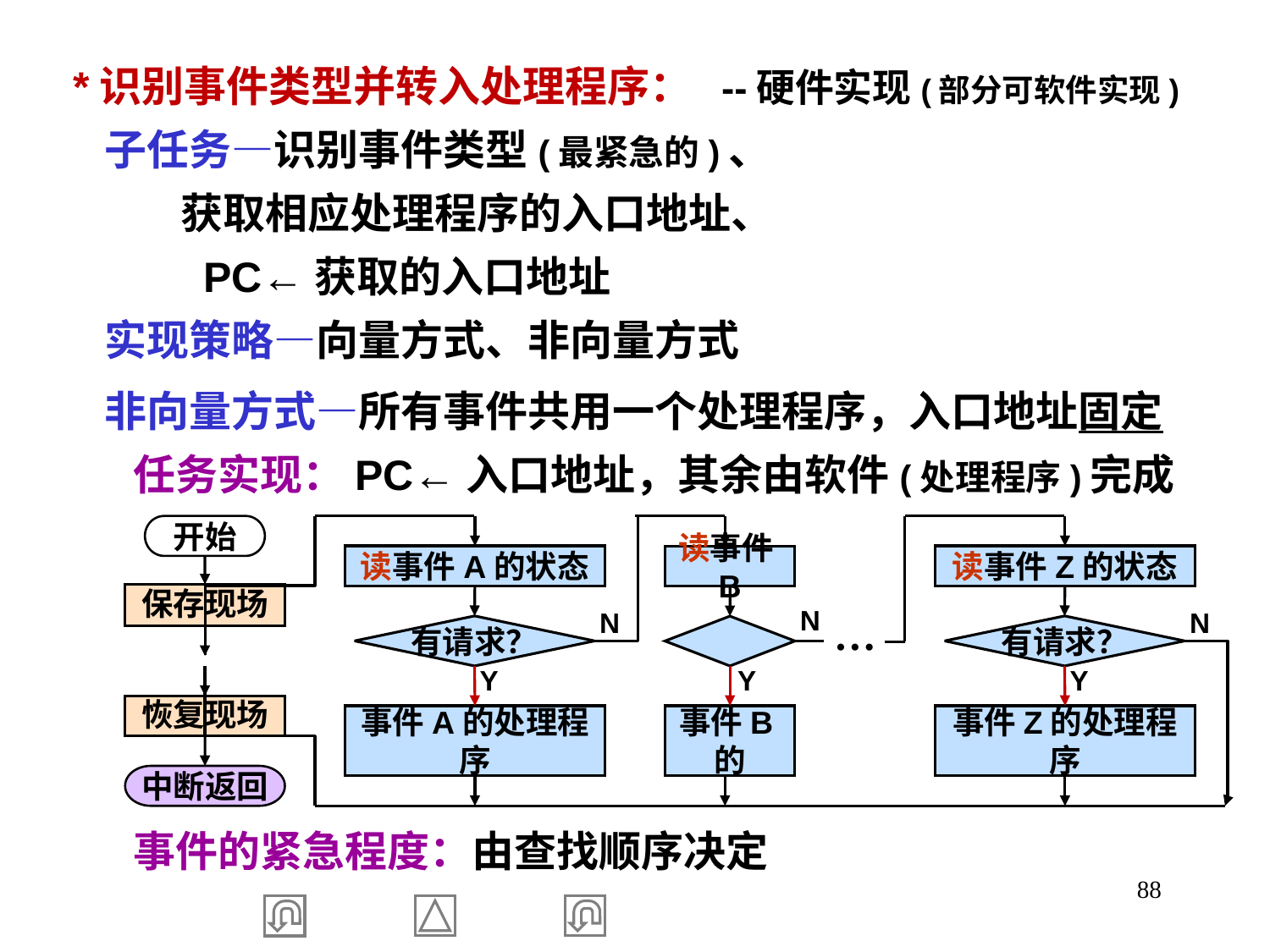

*识别事件类型并转入处理程序：  --硬件实现(部分可软件实现)
      子任务—识别事件类型(最紧急的)、
              获取相应处理程序的入口地址、
              PC←获取的入口地址
      实现策略—向量方式、非向量方式
      非向量方式—所有事件共用一个处理程序，入口地址固定
         任务实现：PC←入口地址，其余由软件(处理程序)完成
开始
读事件A的状态
读事件Z的状态
读事件B
保存现场
N
…
N
N
有请求？
有请求？

Y
Y
Y
恢复现场
事件A的处理程序
事件B的
事件Z的处理程序
中断返回
         事件的紧急程度：由查找顺序决定
88